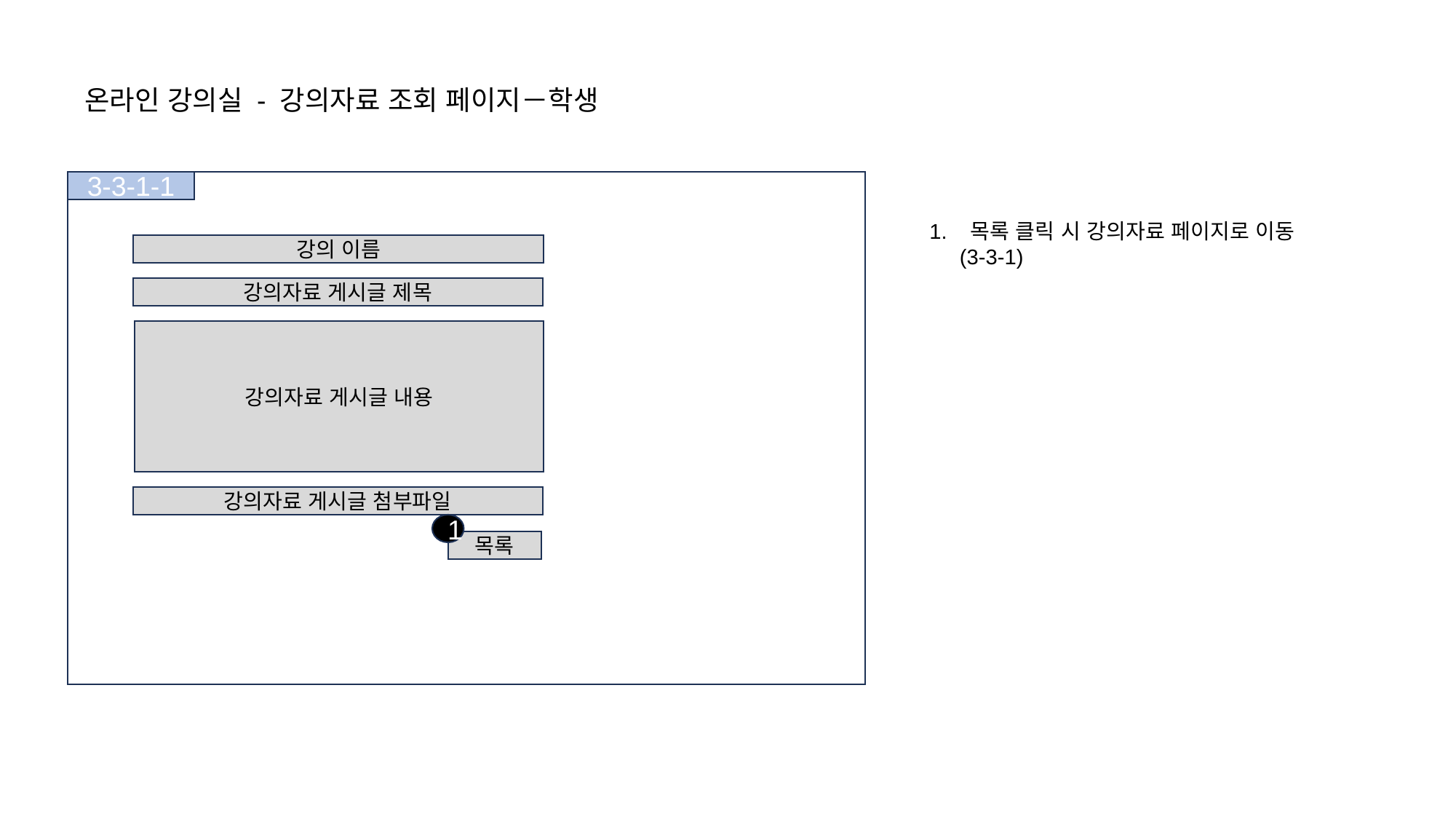

온라인 강의실 - 강의자료 조회 페이지－학생

3-3-1-1

1.   목록 클릭 시 강의자료 페이지로 이동
     (3-3-1)
강의 이름
강의자료 게시글 제목
강의자료 게시글 내용
강의자료 게시글 첨부파일
1
목록